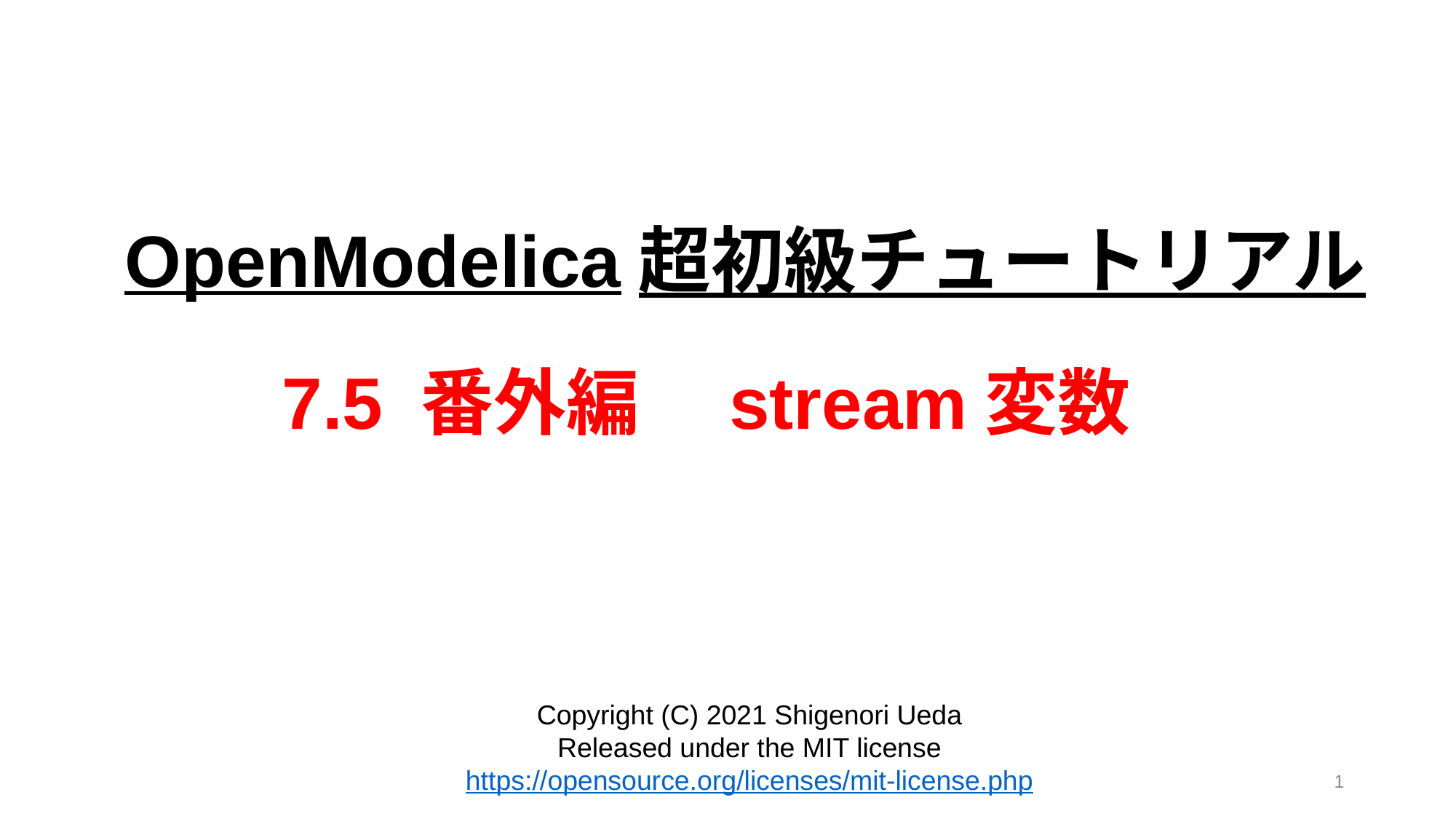

OpenModelica超初級チュートリアル
7.5 番外編　stream変数
Copyright (C) 2021 Shigenori Ueda
Released under the MIT license
https://opensource.org/licenses/mit-license.php

1